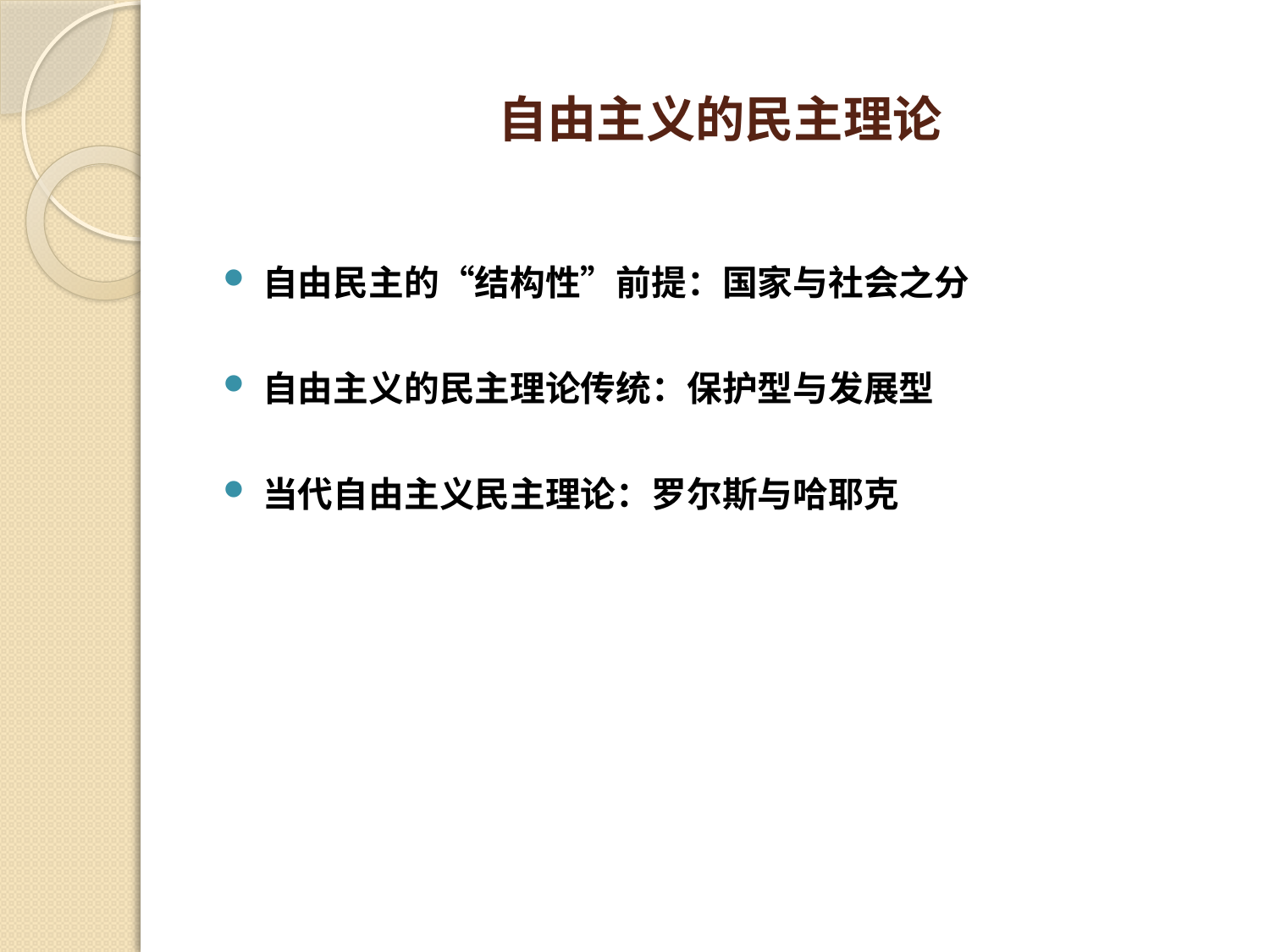

# 自由主义的民主理论

自由民主的“结构性”前提：国家与社会之分

自由主义的民主理论传统：保护型与发展型

当代自由主义民主理论：罗尔斯与哈耶克